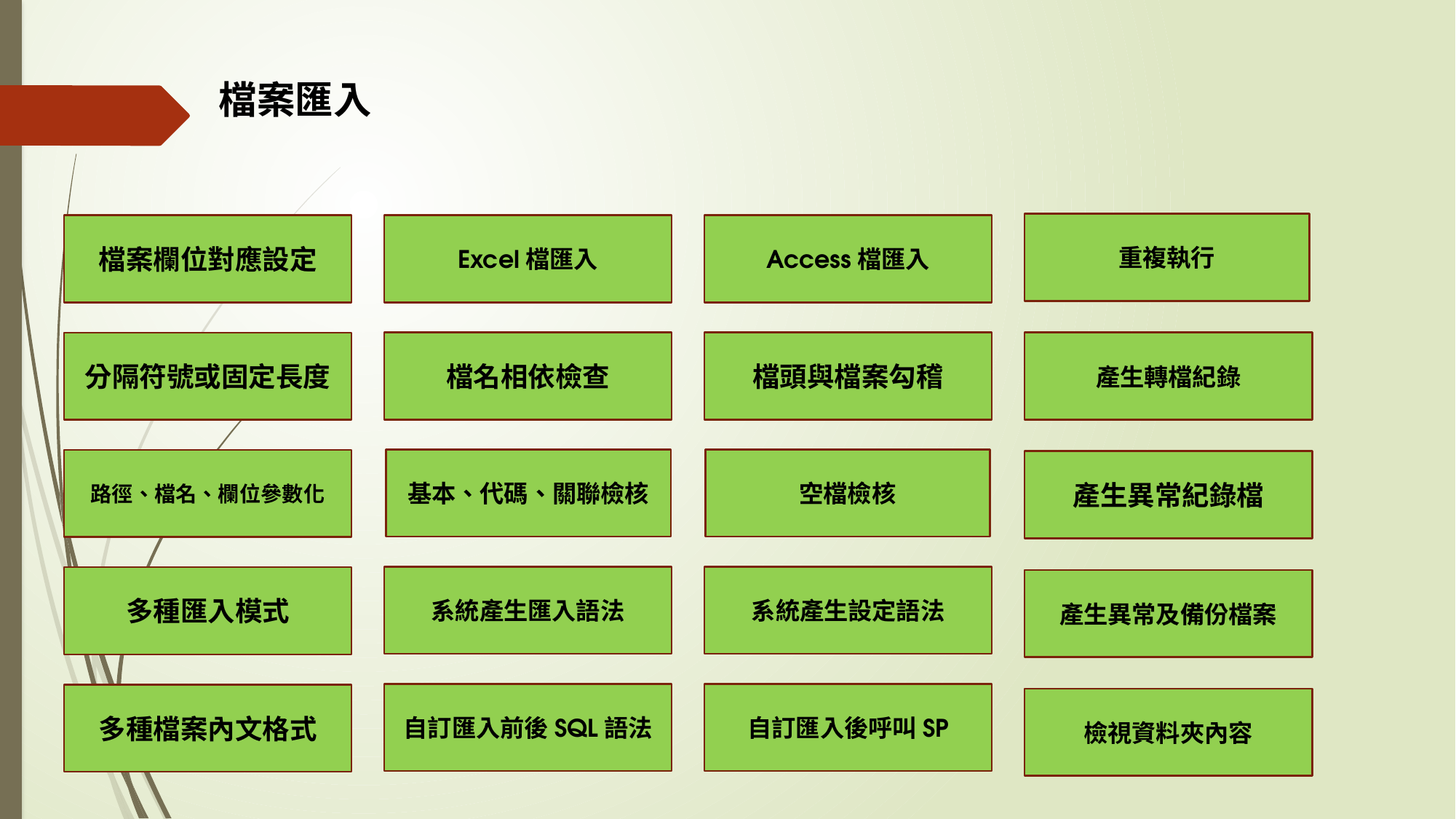

# 檔案匯入
重複執行
檔案欄位對應設定
Excel檔匯入
Access檔匯入
檔名相依檢查
檔頭與檔案勾稽
產生轉檔紀錄
分隔符號或固定長度
基本、代碼、關聯檢核
空檔檢核
路徑、檔名、欄位參數化
產生異常紀錄檔
系統產生匯入語法
系統產生設定語法
多種匯入模式
產生異常及備份檔案
自訂匯入前後SQL語法
自訂匯入後呼叫SP
多種檔案內文格式
檢視資料夾內容